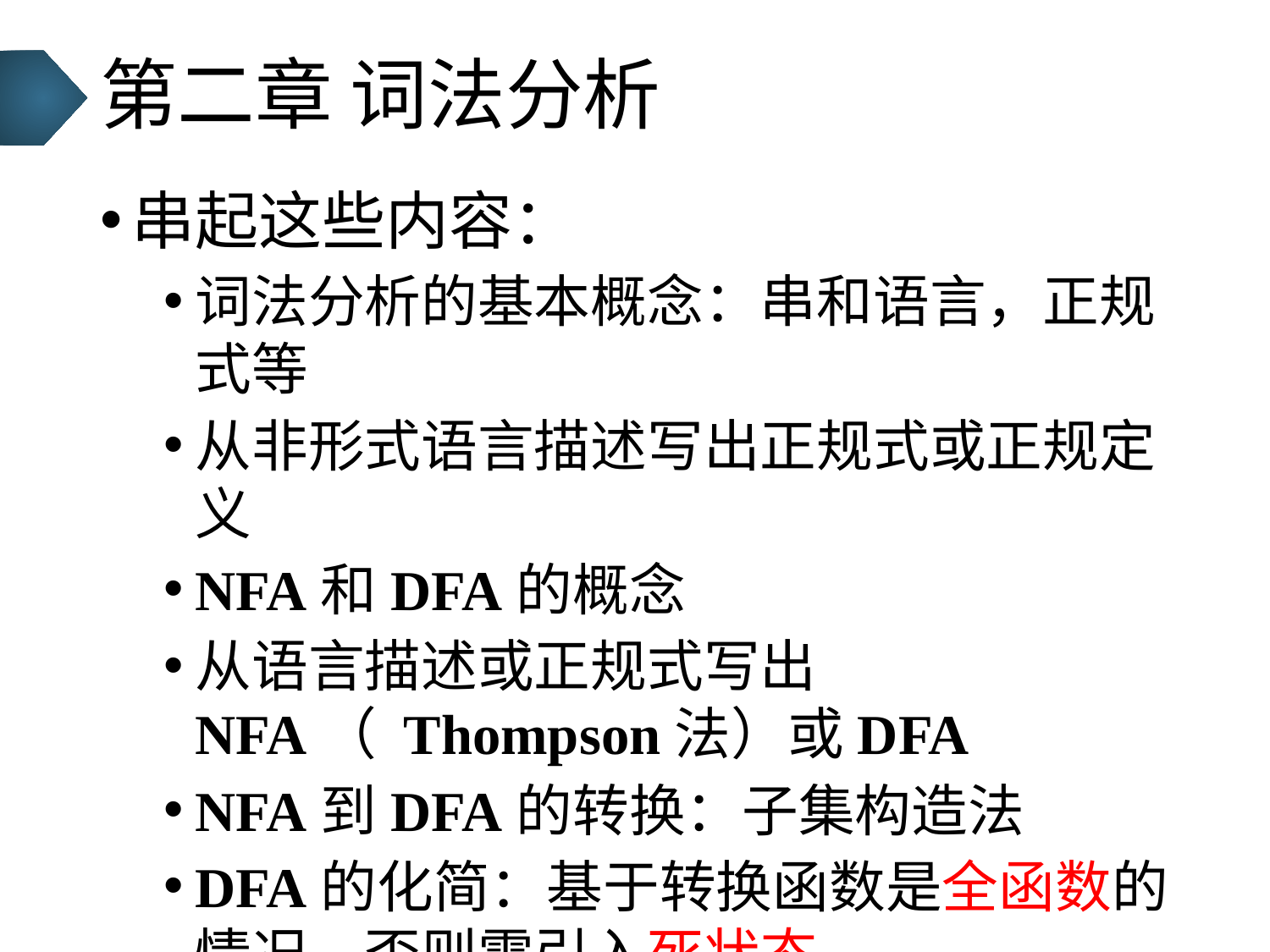

# 第二章 词法分析
串起这些内容：
词法分析的基本概念：串和语言，正规式等
从非形式语言描述写出正规式或正规定义
NFA和DFA的概念
从语言描述或正规式写出NFA（ Thompson法）或DFA
NFA到DFA的转换：子集构造法
DFA的化简：基于转换函数是全函数的情况，否则需引入死状态。